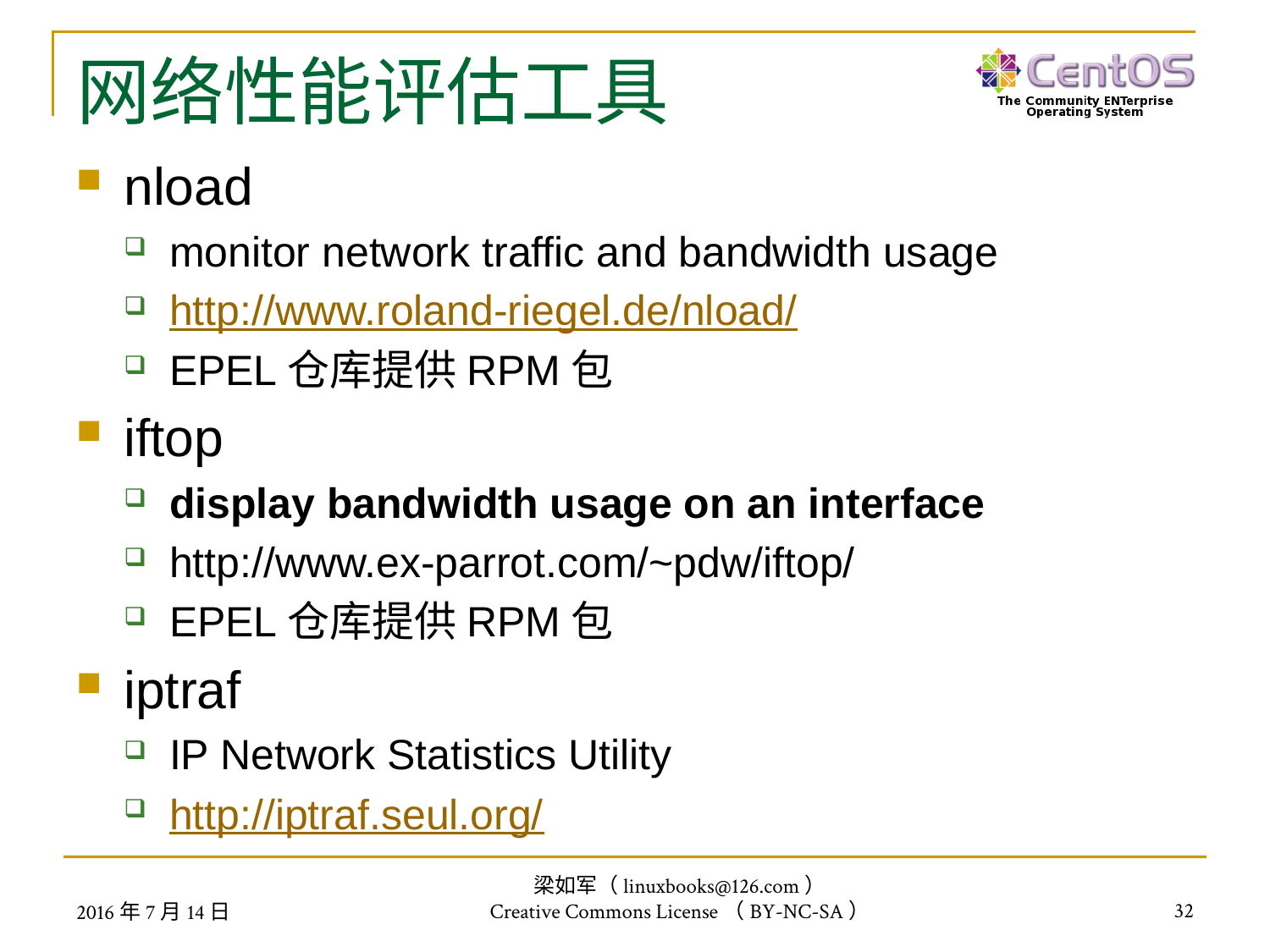

# 网络性能评估工具
nload
monitor network traffic and bandwidth usage
http://www.roland-riegel.de/nload/
EPEL仓库提供RPM包
iftop
display bandwidth usage on an interface
http://www.ex-parrot.com/~pdw/iftop/
EPEL仓库提供RPM包
iptraf
IP Network Statistics Utility
http://iptraf.seul.org/
梁如军（linuxbooks@126.com）
Creative Commons License（BY-NC-SA）
2016年7月14日
32